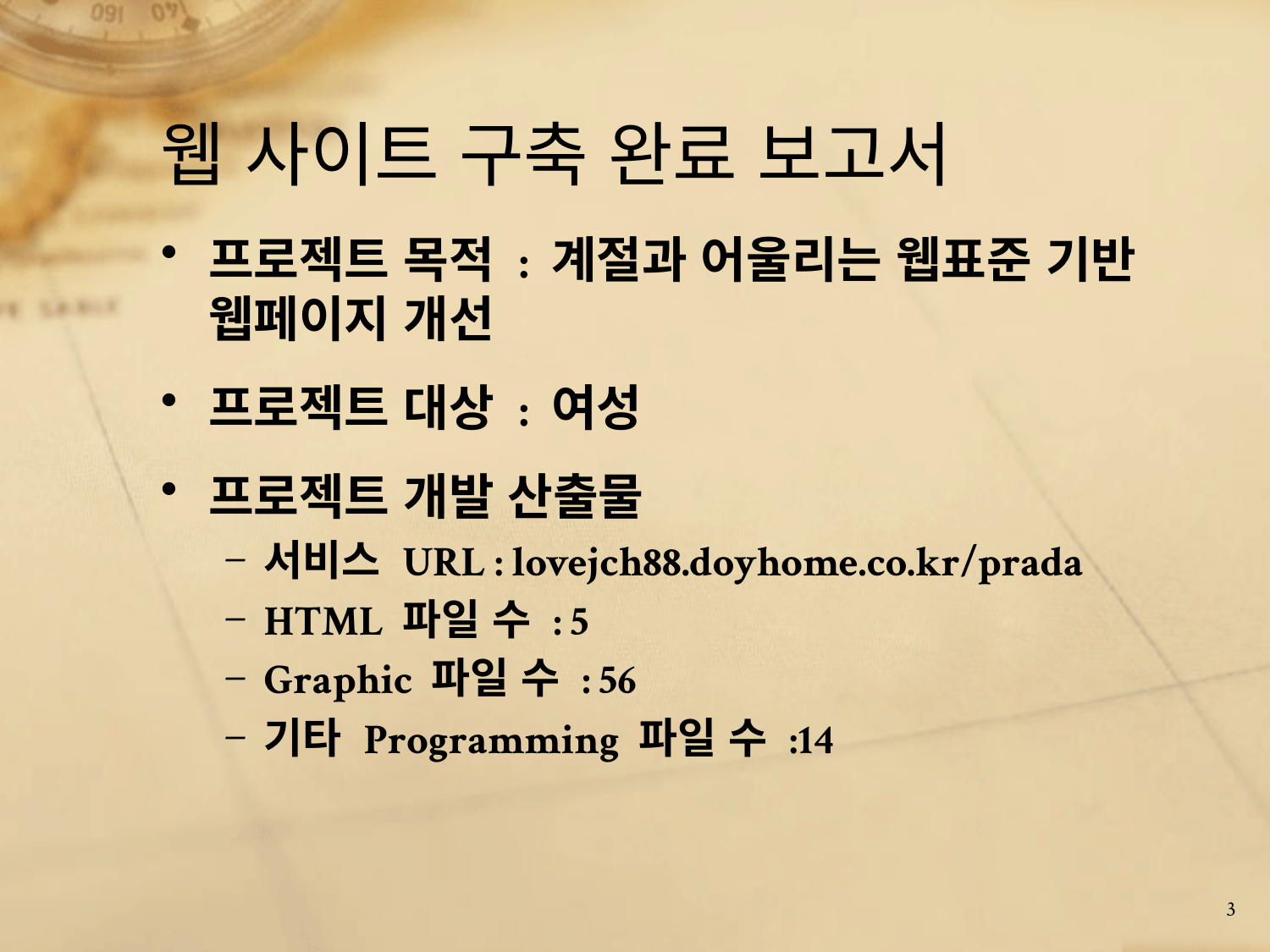

# 웹 사이트 구축 완료 보고서
프로젝트 목적 : 계절과 어울리는 웹표준 기반 웹페이지 개선
프로젝트 대상 : 여성
프로젝트 개발 산출물
서비스 URL : lovejch88.doyhome.co.kr/prada
HTML 파일 수 : 5
Graphic 파일 수 : 56
기타 Programming 파일 수 :14
3